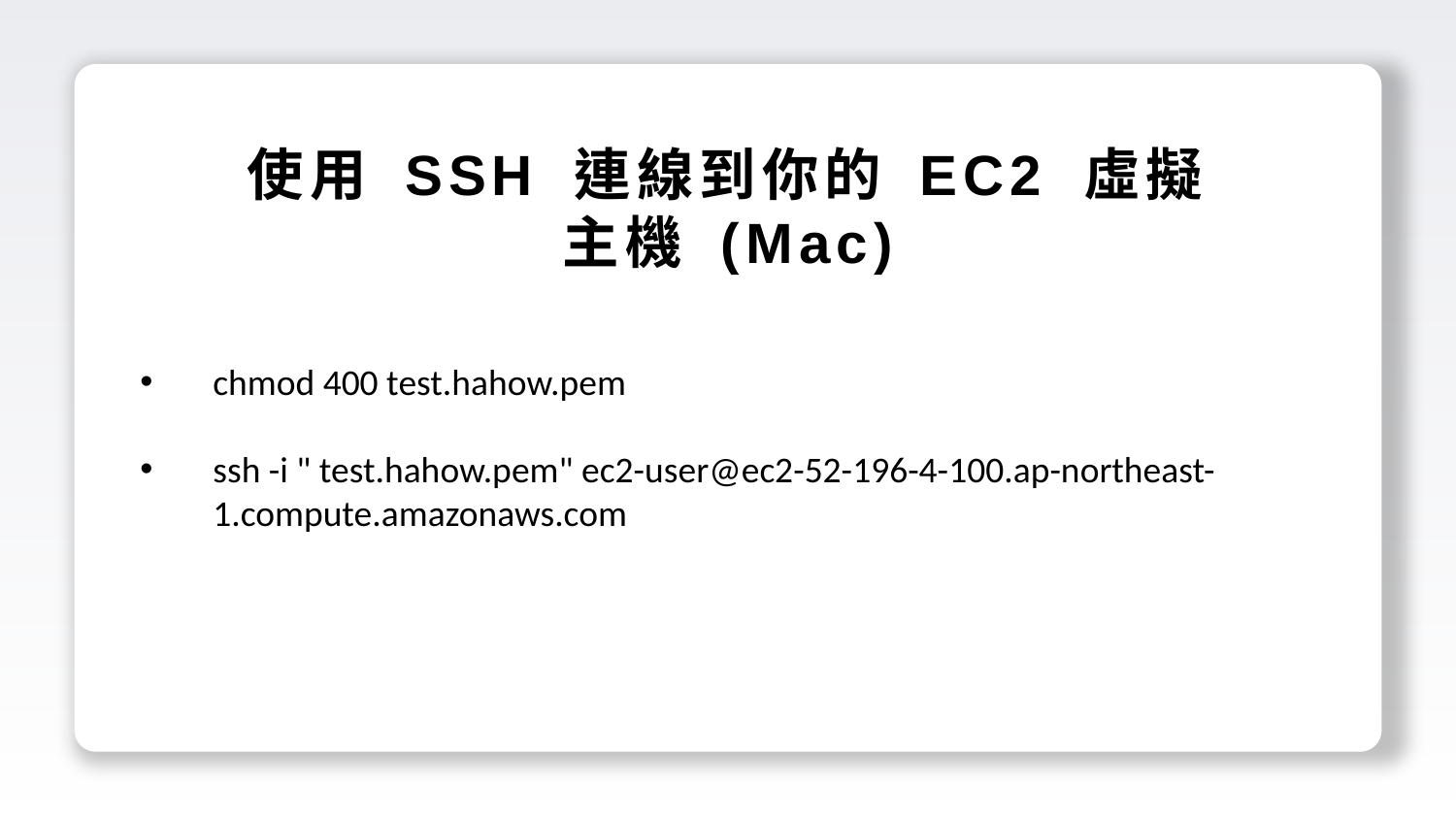

使用 SSH 連線到你的 EC2 虛擬主機 (Mac)
chmod 400 test.hahow.pem

ssh -i " test.hahow.pem" ec2-user@ec2-52-196-4-100.ap-northeast-1.compute.amazonaws.com